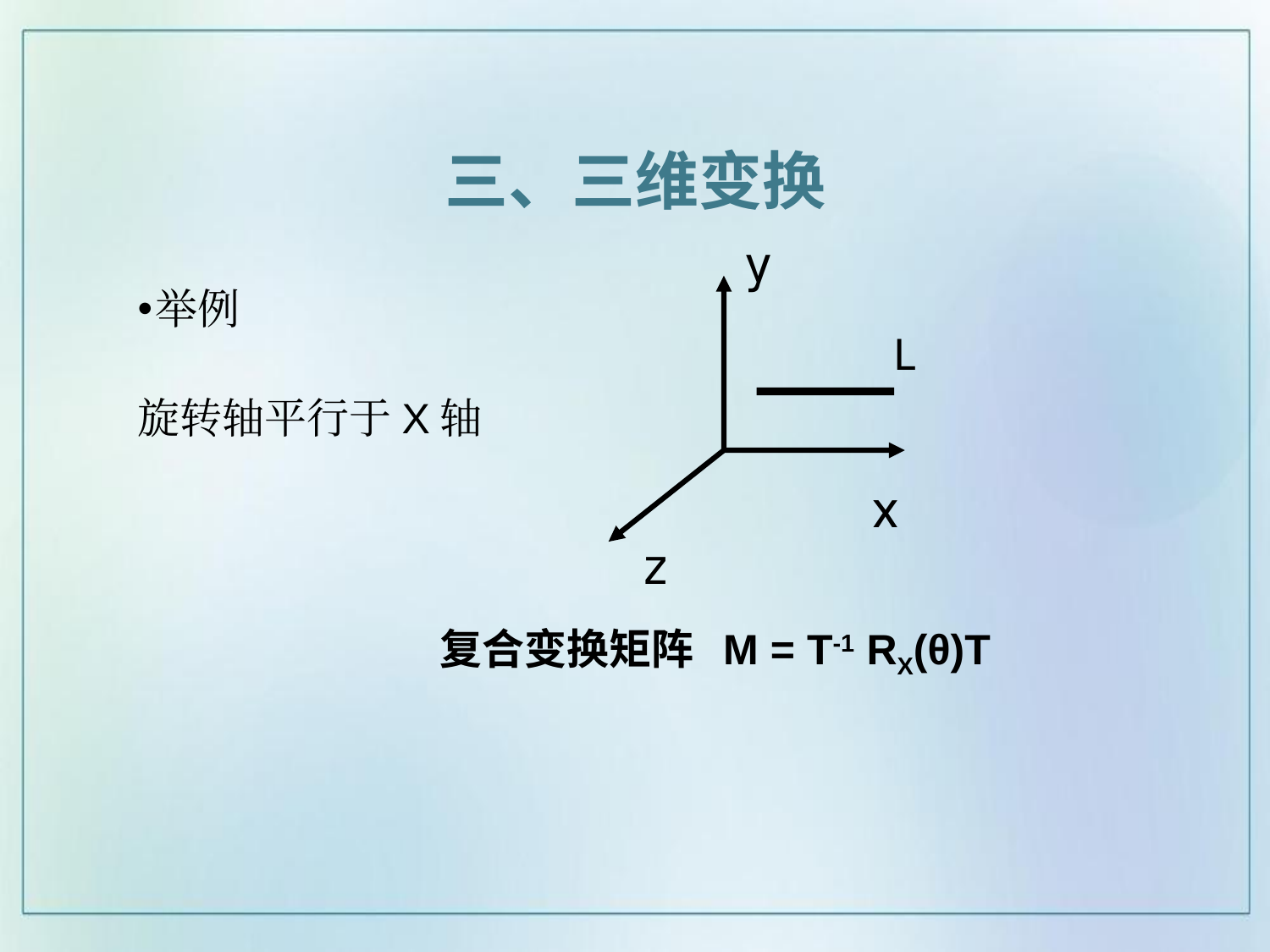

三、三维变换
y

L

x
z
举例
旋转轴平行于X轴
复合变换矩阵  M = T-1 RX(θ)T